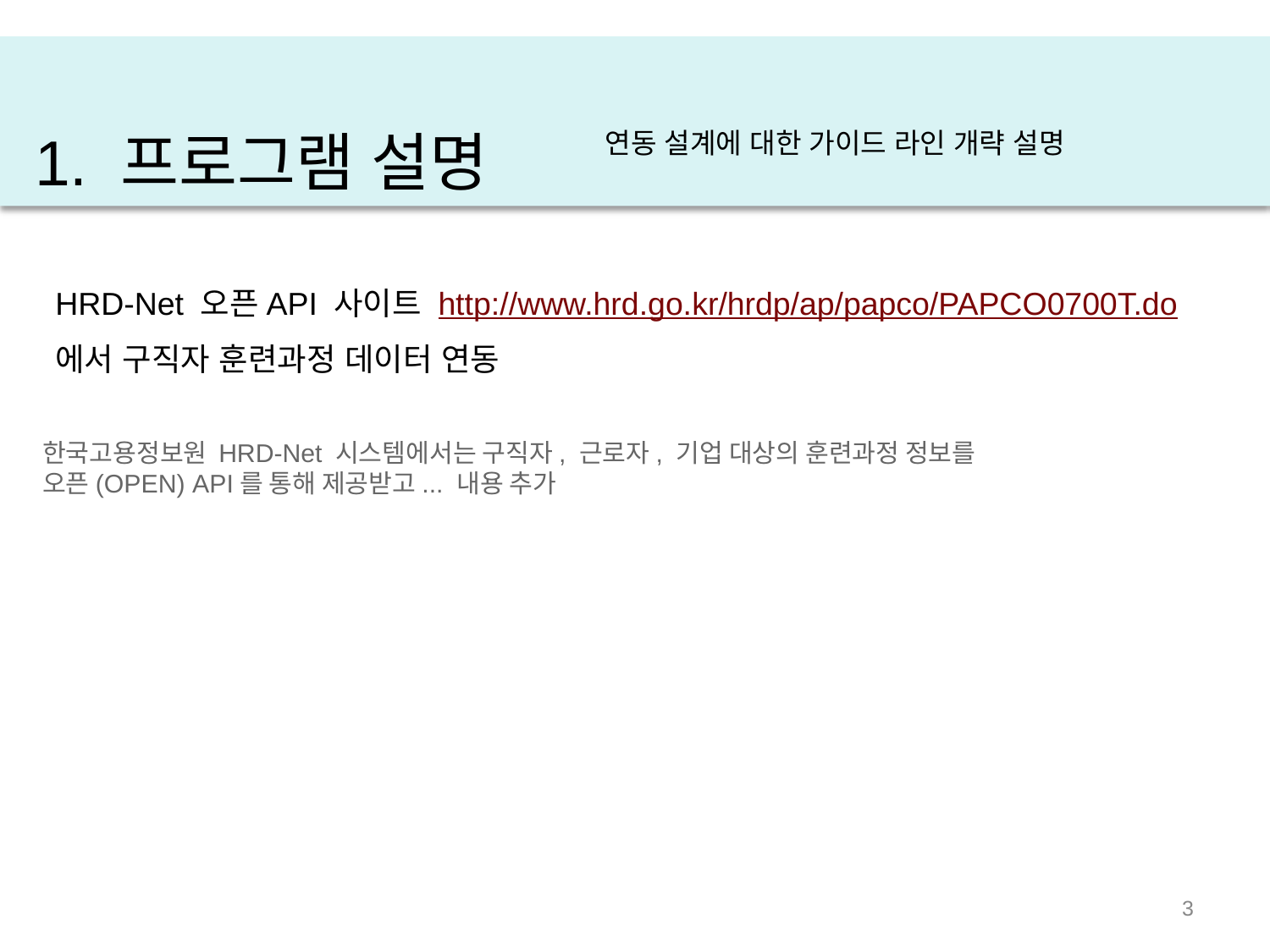

# 1. 프로그램 설명
연동 설계에 대한 가이드 라인 개략 설명
HRD-Net 오픈API 사이트 http://www.hrd.go.kr/hrdp/ap/papco/PAPCO0700T.do
에서 구직자 훈련과정 데이터 연동

한국고용정보원 HRD-Net 시스템에서는 구직자, 근로자, 기업 대상의 훈련과정 정보를 오픈(OPEN) API를 통해 제공받고... 내용 추가

3